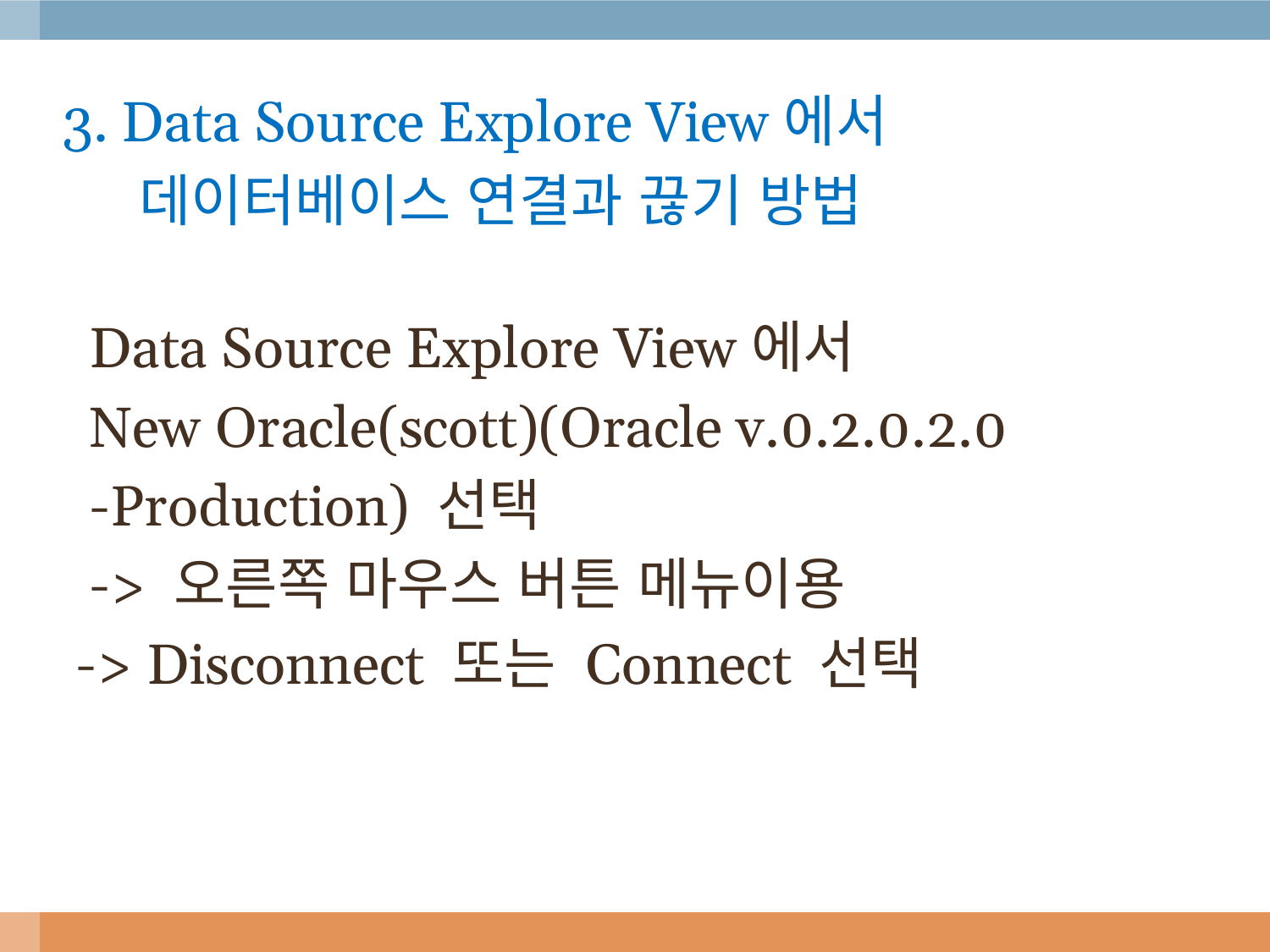

3. Data Source Explore View에서
    데이터베이스 연결과 끊기 방법
  Data Source Explore View에서
  New Oracle(scott)(Oracle v.0.2.0.2.0
  -Production) 선택
  -> 오른쪽 마우스 버튼 메뉴이용
 -> Disconnect 또는 Connect 선택